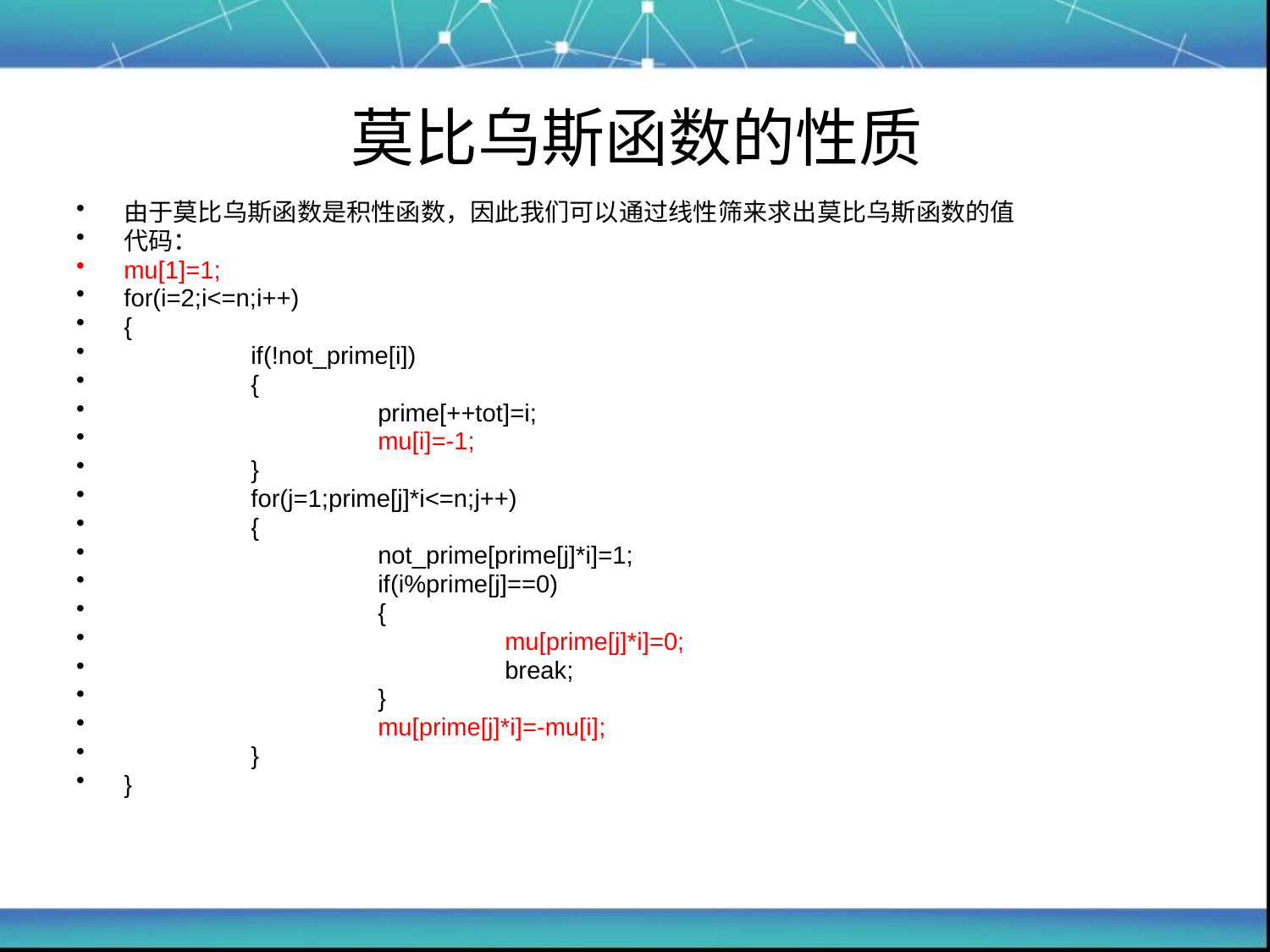

# 莫比乌斯函数的性质
由于莫比乌斯函数是积性函数，因此我们可以通过线性筛来求出莫比乌斯函数的值
代码：
mu[1]=1;
for(i=2;i<=n;i++)
{
	if(!not_prime[i])
	{
		prime[++tot]=i;
		mu[i]=-1;
	}
	for(j=1;prime[j]*i<=n;j++)
	{
		not_prime[prime[j]*i]=1;
		if(i%prime[j]==0)
		{
			mu[prime[j]*i]=0;
			break;
		}
		mu[prime[j]*i]=-mu[i];
	}
}